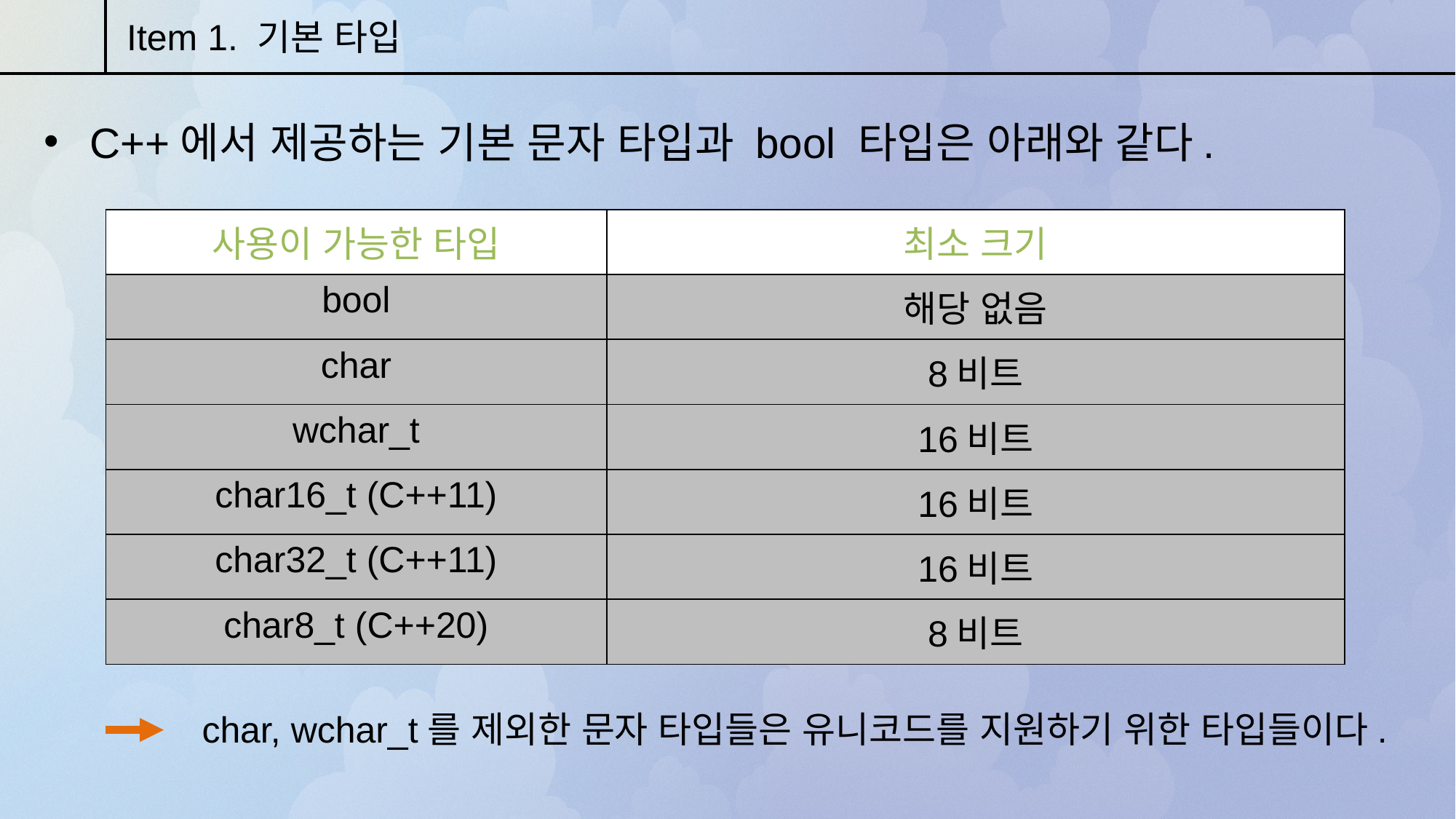

Item 1. 기본 타입
 C++에서 제공하는 기본 문자 타입과 bool 타입은 아래와 같다.
| 사용이 가능한 타입 | 최소 크기 |
| --- | --- |
| bool | 해당 없음 |
| char | 8비트 |
| wchar\_t | 16비트 |
| char16\_t (C++11) | 16비트 |
| char32\_t (C++11) | 16비트 |
| char8\_t (C++20) | 8비트 |
char, wchar_t를 제외한 문자 타입들은 유니코드를 지원하기 위한 타입들이다.